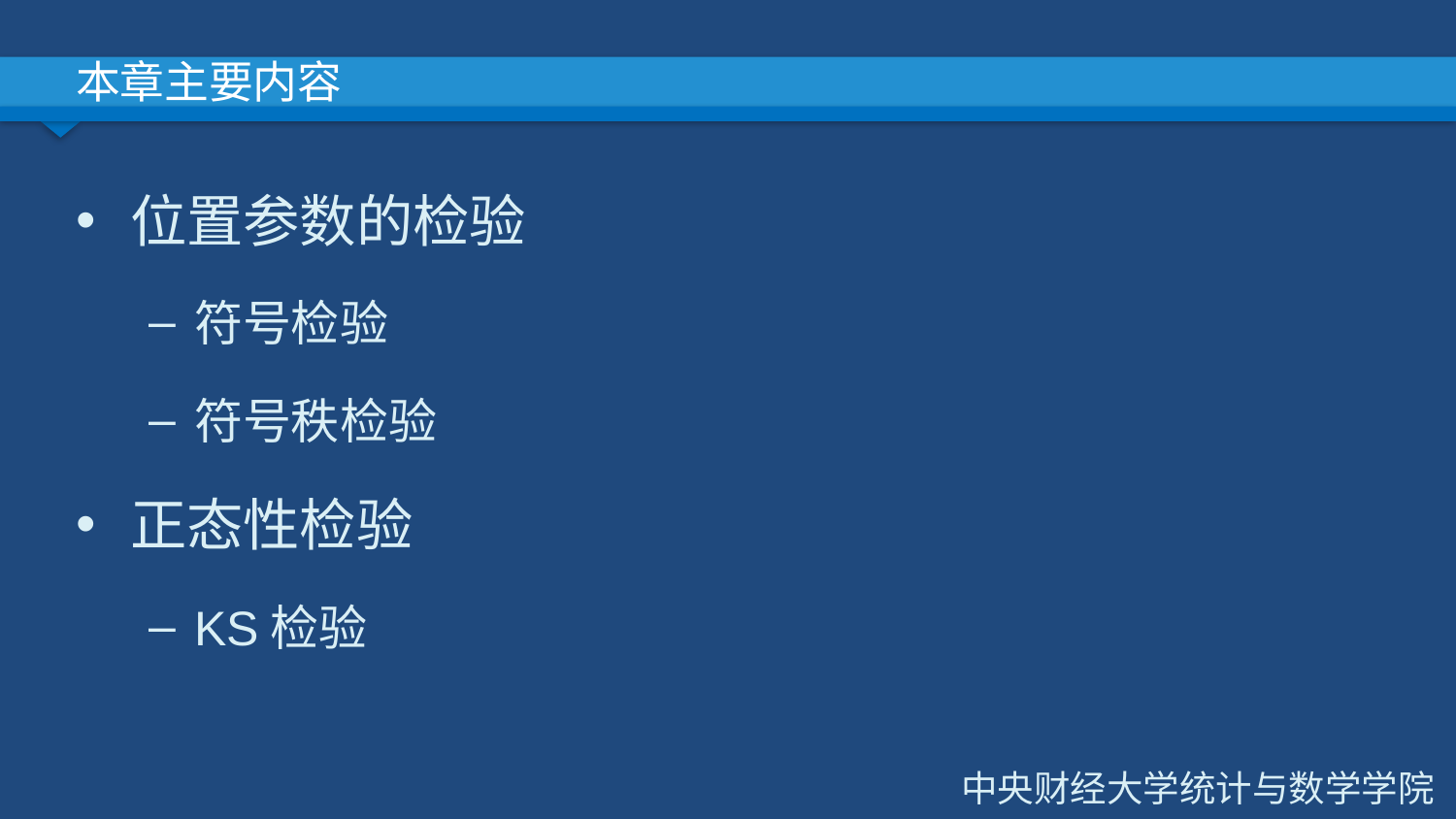

# 本章主要内容
位置参数的检验
符号检验
符号秩检验
正态性检验
KS检验